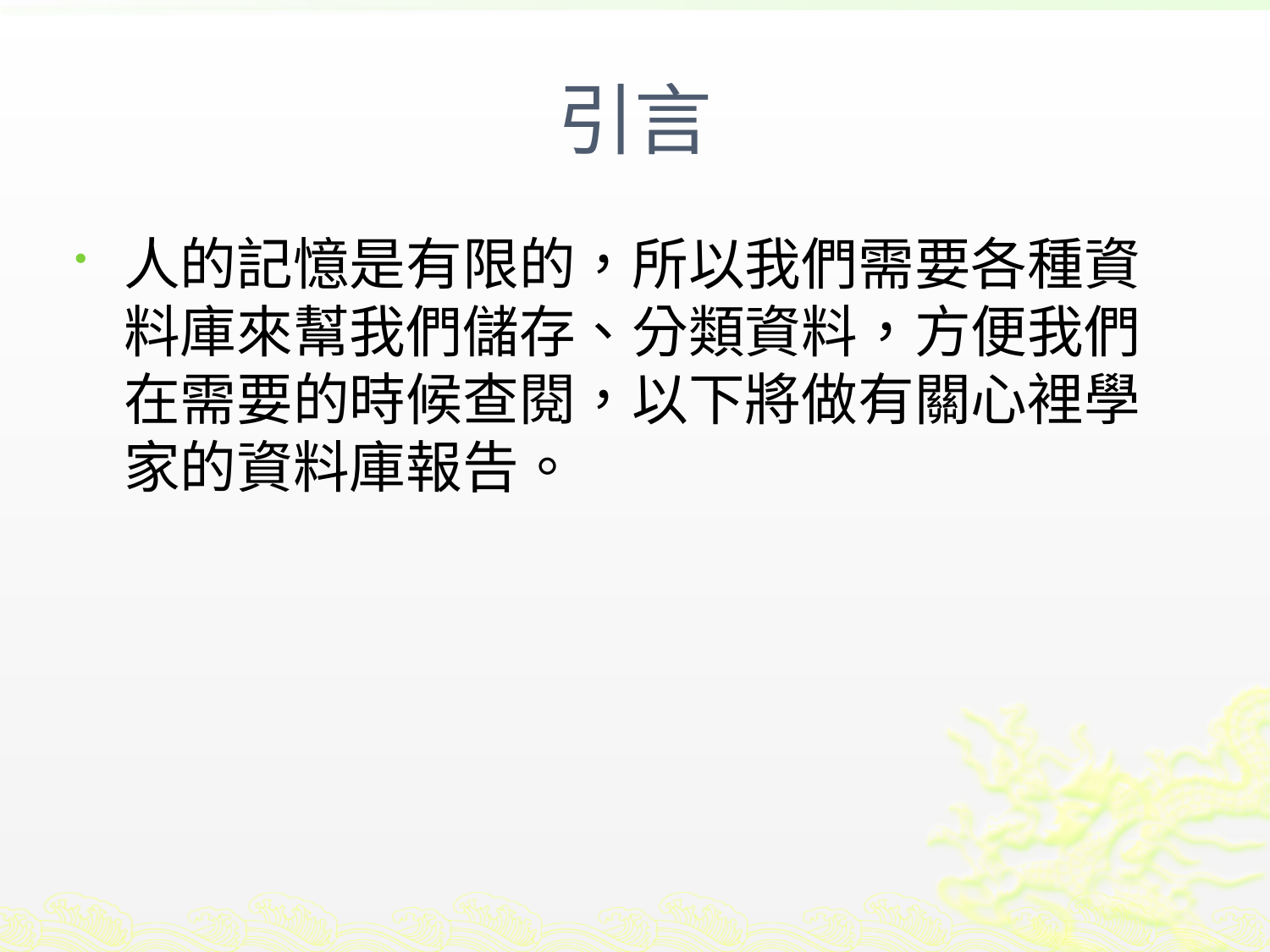

# 引言
人的記憶是有限的，所以我們需要各種資料庫來幫我們儲存、分類資料，方便我們在需要的時候查閱，以下將做有關心裡學家的資料庫報告。